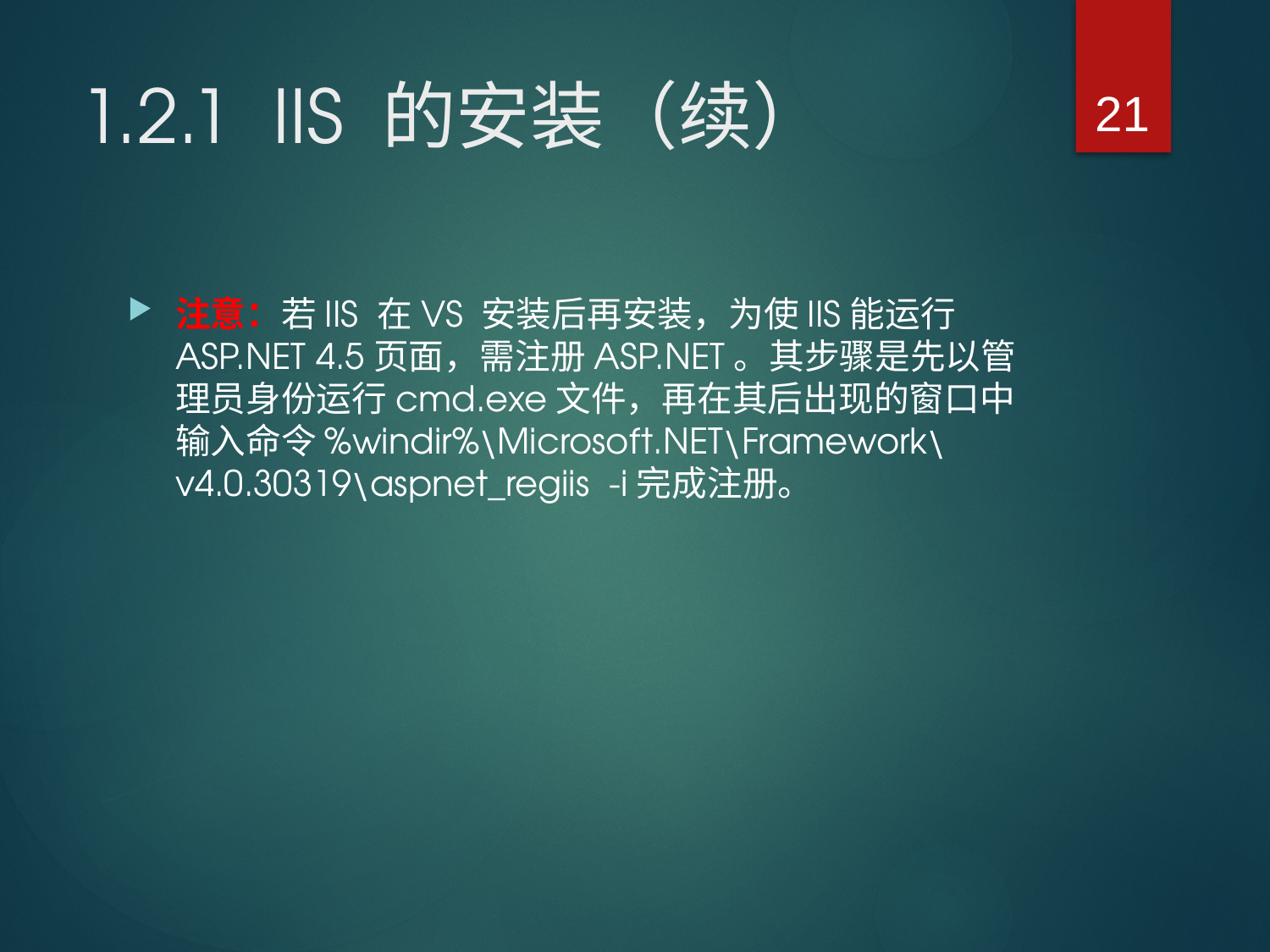

21
# 1.2.1  IIS 的安装（续）
注意：若IIS 在VS 安装后再安装，为使IIS能运行ASP.NET 4.5页面，需注册ASP.NET。其步骤是先以管理员身份运行cmd.exe文件，再在其后出现的窗口中输入命令%windir%\Microsoft.NET\Framework\v4.0.30319\aspnet_regiis  -i完成注册。